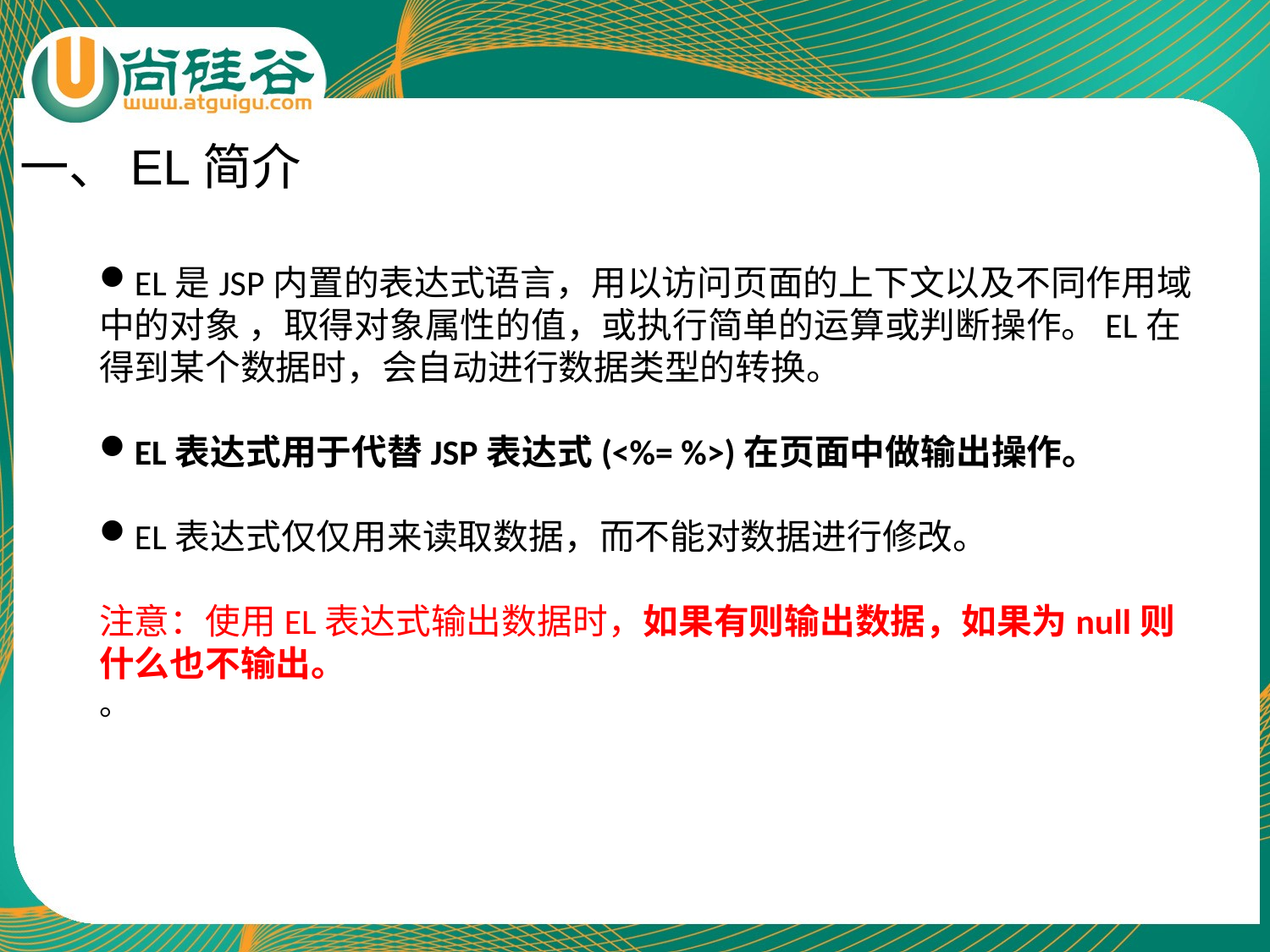

一、EL简介
EL是JSP内置的表达式语言，用以访问页面的上下文以及不同作用域中的对象 ，取得对象属性的值，或执行简单的运算或判断操作。EL在得到某个数据时，会自动进行数据类型的转换。

EL表达式用于代替JSP表达式(<%= %>)在页面中做输出操作。

EL表达式仅仅用来读取数据，而不能对数据进行修改。

注意：使用EL表达式输出数据时，如果有则输出数据，如果为null则什么也不输出。
。